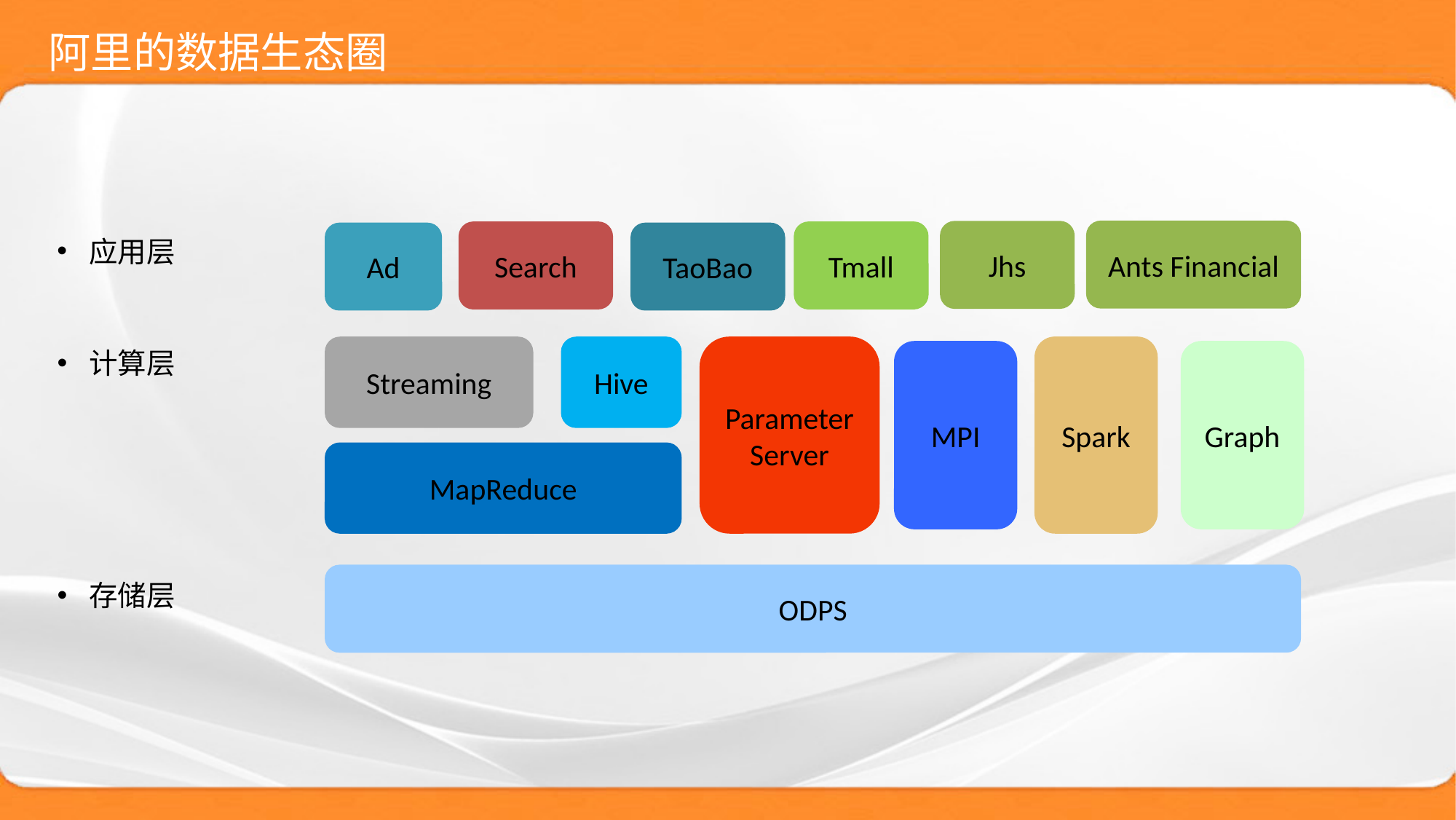

# 阿里的数据生态圈
Ants Financial
Jhs
Search
Tmall
Ad
TaoBao
应用层
Streaming
Hive
Parameter Server
Spark
计算层
MPI
Graph
MapReduce
ODPS
存储层